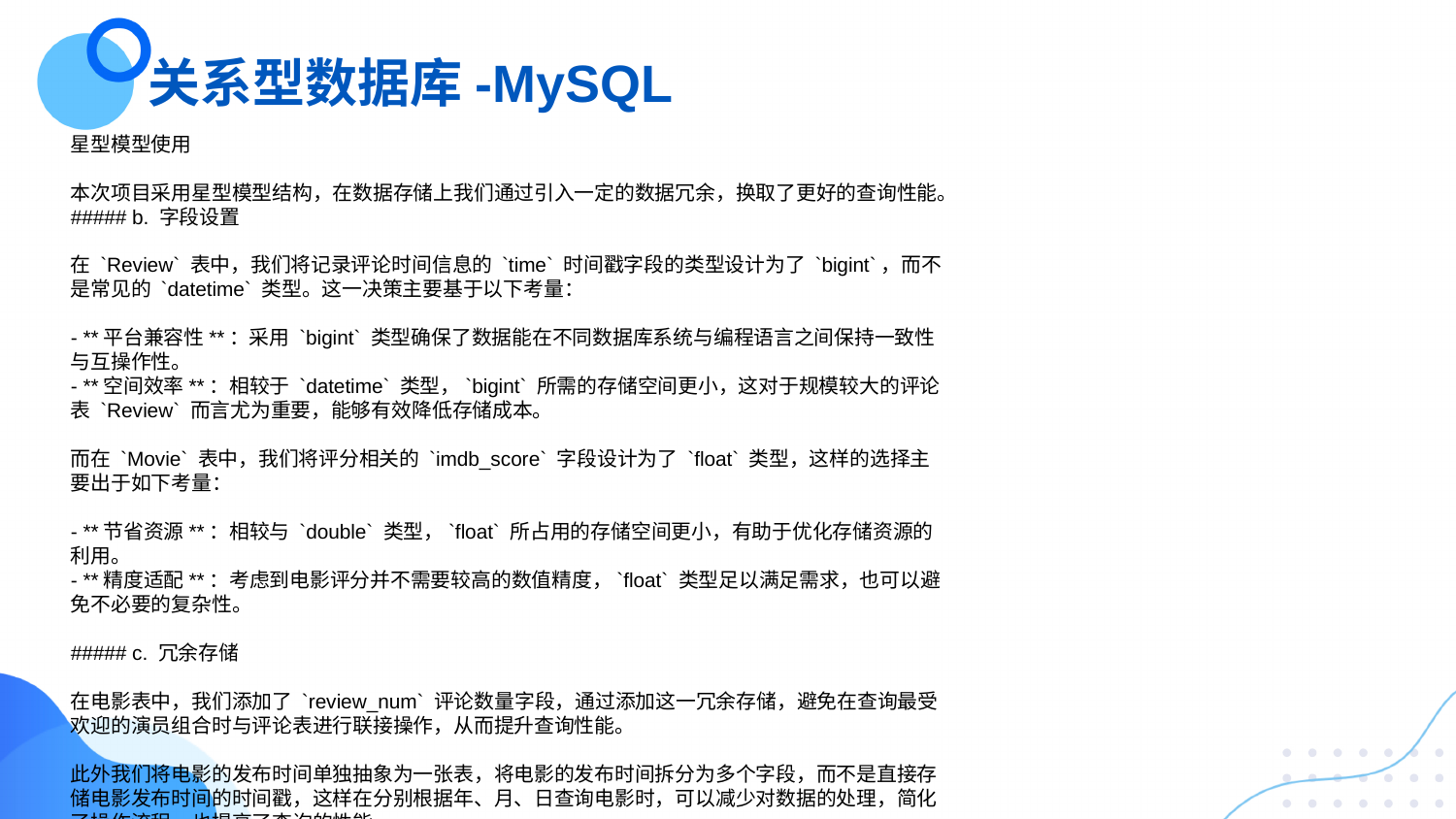

关系型数据库-MySQL
星型模型使用

本次项目采用星型模型结构，在数据存储上我们通过引入一定的数据冗余，换取了更好的查询性能。
##### b. 字段设置

在 `Review` 表中，我们将记录评论时间信息的 `time` 时间戳字段的类型设计为了 `bigint`，而不是常见的 `datetime` 类型。这一决策主要基于以下考量：

- **平台兼容性**：采用 `bigint` 类型确保了数据能在不同数据库系统与编程语言之间保持一致性与互操作性。
- **空间效率**：相较于 `datetime` 类型，`bigint` 所需的存储空间更小，这对于规模较大的评论表 `Review` 而言尤为重要，能够有效降低存储成本。

而在 `Movie` 表中，我们将评分相关的 `imdb_score` 字段设计为了 `float` 类型，这样的选择主要出于如下考量：

- **节省资源**：相较与 `double` 类型，`float` 所占用的存储空间更小，有助于优化存储资源的利用。
- **精度适配**：考虑到电影评分并不需要较高的数值精度，`float` 类型足以满足需求，也可以避免不必要的复杂性。

##### c. 冗余存储

在电影表中，我们添加了 `review_num` 评论数量字段，通过添加这一冗余存储，避免在查询最受欢迎的演员组合时与评论表进行联接操作，从而提升查询性能。

此外我们将电影的发布时间单独抽象为一张表，将电影的发布时间拆分为多个字段，而不是直接存储电影发布时间的时间戳，这样在分别根据年、月、日查询电影时，可以减少对数据的处理，简化了操作流程，也提高了查询的性能。